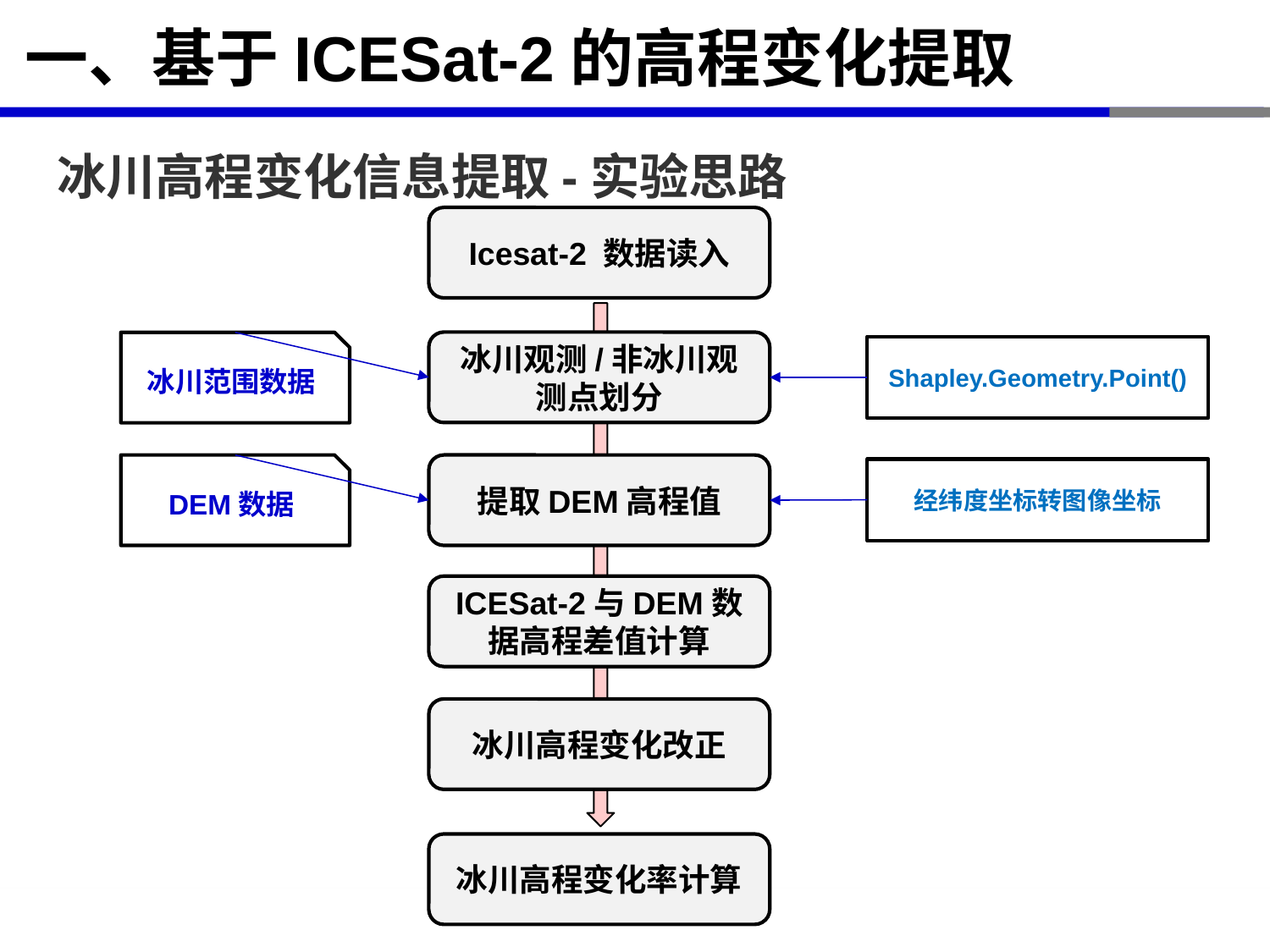

# 一、基于ICESat-2的高程变化提取
冰川高程变化信息提取-实验思路
Icesat-2 数据读入

冰川观测/非冰川观测点划分
冰川范围数据
Shapley.Geometry.Point()
DEM数据
提取DEM高程值
经纬度坐标转图像坐标
ICESat-2与DEM数据高程差值计算
冰川高程变化改正
冰川高程变化率计算